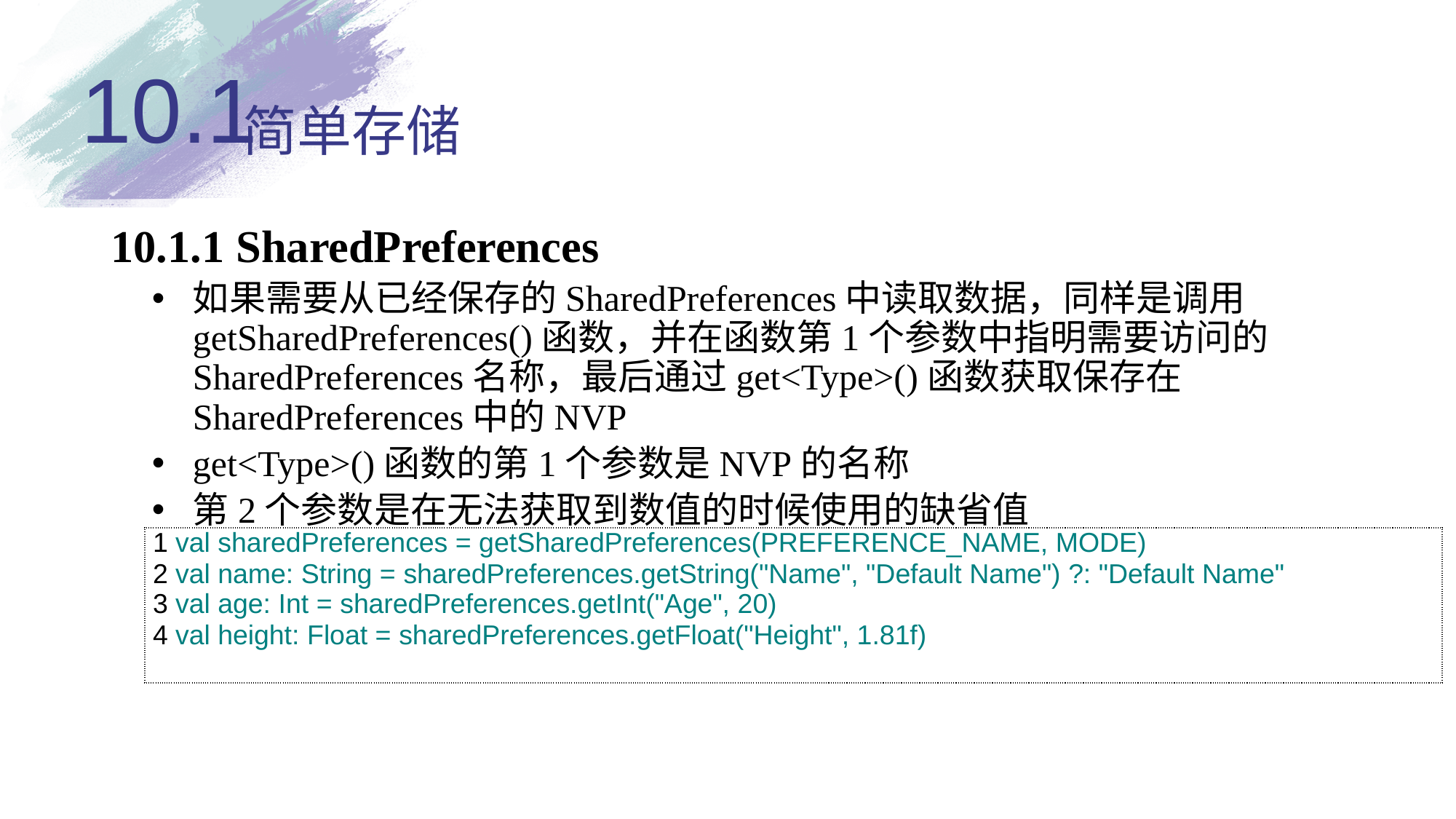

10.1
# 简单存储
10.1.1 SharedPreferences
如果需要从已经保存的SharedPreferences中读取数据，同样是调用getSharedPreferences()函数，并在函数第1个参数中指明需要访问的SharedPreferences名称，最后通过get<Type>()函数获取保存在SharedPreferences中的NVP
get<Type>()函数的第1个参数是NVP的名称
第2个参数是在无法获取到数值的时候使用的缺省值
| 1 val sharedPreferences = getSharedPreferences(PREFERENCE\_NAME, MODE) 2 val name: String = sharedPreferences.getString("Name", "Default Name") ?: "Default Name" 3 val age: Int = sharedPreferences.getInt("Age", 20) 4 val height: Float = sharedPreferences.getFloat("Height", 1.81f) |
| --- |